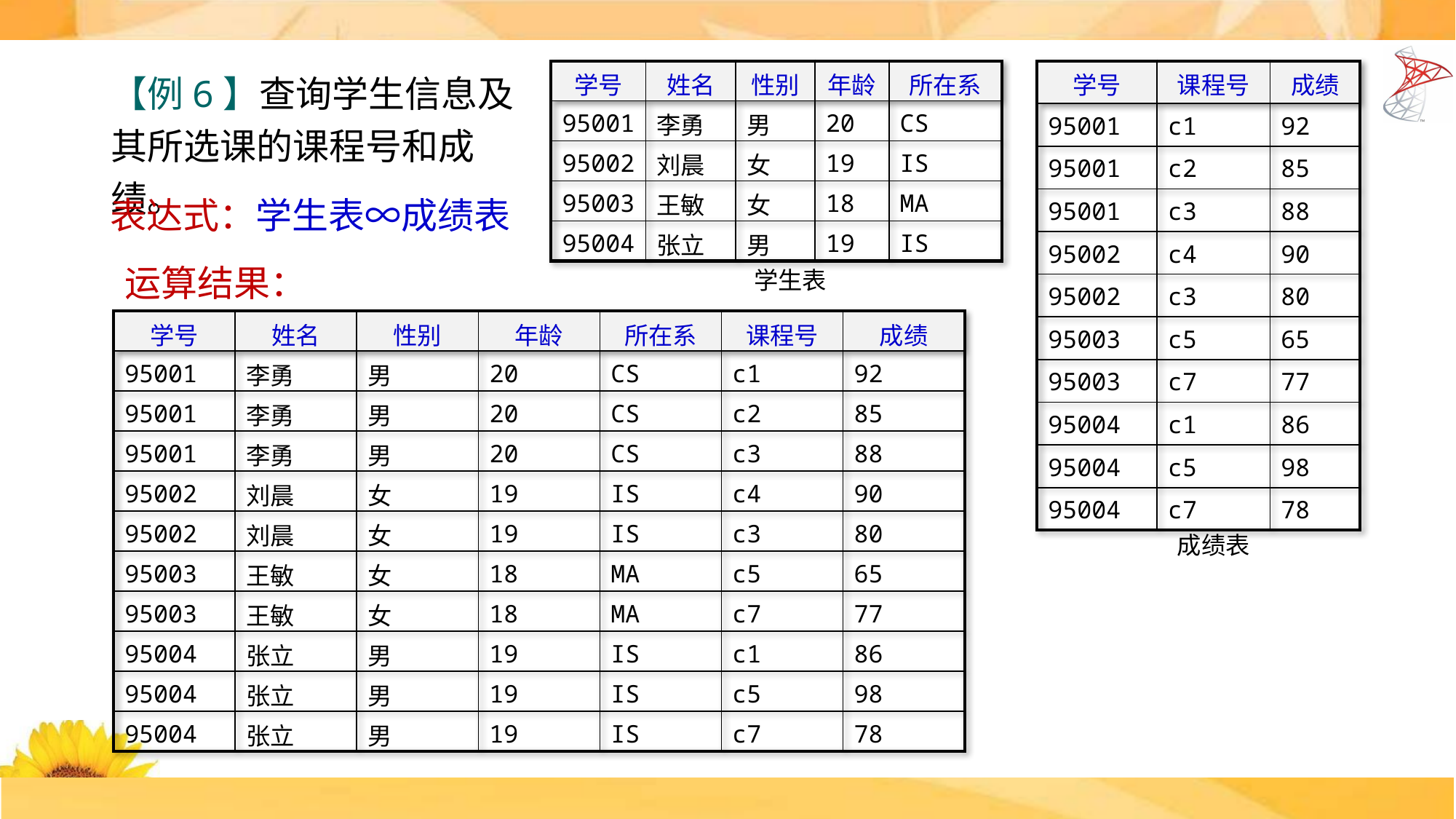

【例6】查询学生信息及其所选课的课程号和成绩。
| 学号 | 姓名 | 性别 | 年龄 | 所在系 |
| --- | --- | --- | --- | --- |
| 95001 | 李勇 | 男 | 20 | CS |
| 95002 | 刘晨 | 女 | 19 | IS |
| 95003 | 王敏 | 女 | 18 | MA |
| 95004 | 张立 | 男 | 19 | IS |
| 学号 | 课程号 | 成绩 |
| --- | --- | --- |
| 95001 | c1 | 92 |
| 95001 | c2 | 85 |
| 95001 | c3 | 88 |
| 95002 | c4 | 90 |
| 95002 | c3 | 80 |
| 95003 | c5 | 65 |
| 95003 | c7 | 77 |
| 95004 | c1 | 86 |
| 95004 | c5 | 98 |
| 95004 | c7 | 78 |
 表达式：学生表∞成绩表
运算结果：
 学生表
| 学号 | 姓名 | 性别 | 年龄 | 所在系 | 课程号 | 成绩 |
| --- | --- | --- | --- | --- | --- | --- |
| 95001 | 李勇 | 男 | 20 | CS | c1 | 92 |
| 95001 | 李勇 | 男 | 20 | CS | c2 | 85 |
| 95001 | 李勇 | 男 | 20 | CS | c3 | 88 |
| 95002 | 刘晨 | 女 | 19 | IS | c4 | 90 |
| 95002 | 刘晨 | 女 | 19 | IS | c3 | 80 |
| 95003 | 王敏 | 女 | 18 | MA | c5 | 65 |
| 95003 | 王敏 | 女 | 18 | MA | c7 | 77 |
| 95004 | 张立 | 男 | 19 | IS | c1 | 86 |
| 95004 | 张立 | 男 | 19 | IS | c5 | 98 |
| 95004 | 张立 | 男 | 19 | IS | c7 | 78 |
成绩表